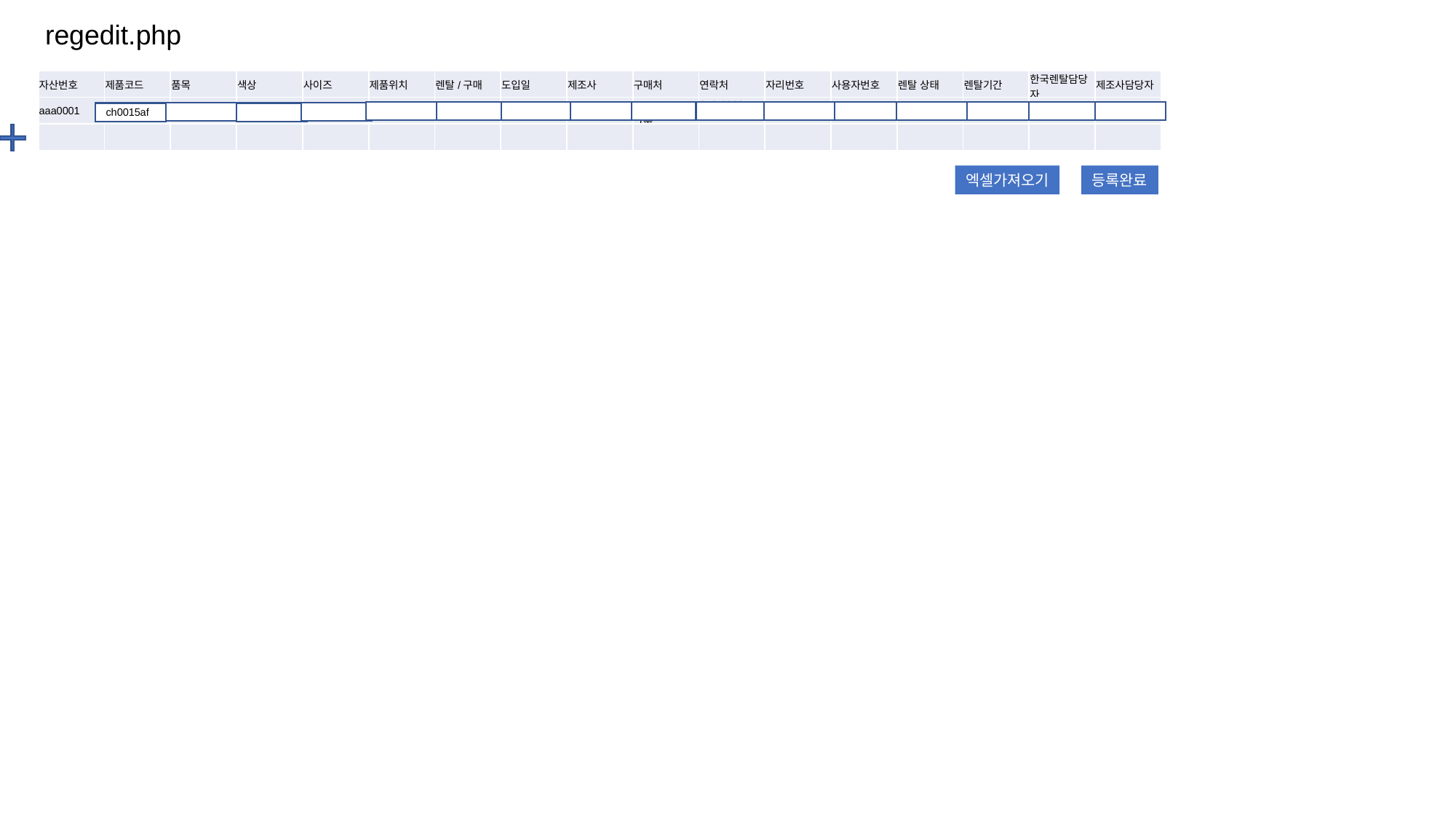

regedit.php
| 자산번호 | 제품코드 | 품목 | 색상 | 사이즈 | 제품위치 | 렌탈/구매 | 도입일 | 제조사 | 구매처 | 연락처 | 자리번호 | 사용자번호 | 렌탈 상태 | 렌탈기간 | 한국렌탈담당자 | 제조사담당자 |
| --- | --- | --- | --- | --- | --- | --- | --- | --- | --- | --- | --- | --- | --- | --- | --- | --- |
| aaa0001 | ch0015af | 의자 | n401 | 600x535x825 | 은성빌딩8층 | rental | 2012-05-01 | 퍼시스 | 오피스컨설팅그룹 | 010-9268-6874 | e004 |  | 만기후 양도 |  | 장철성 | 정진덕 |
|  |  |  |  |  |  |  |  |  |  |  |  |  |  |  |  |  |

ch0015af

엑셀가져오기
등록완료